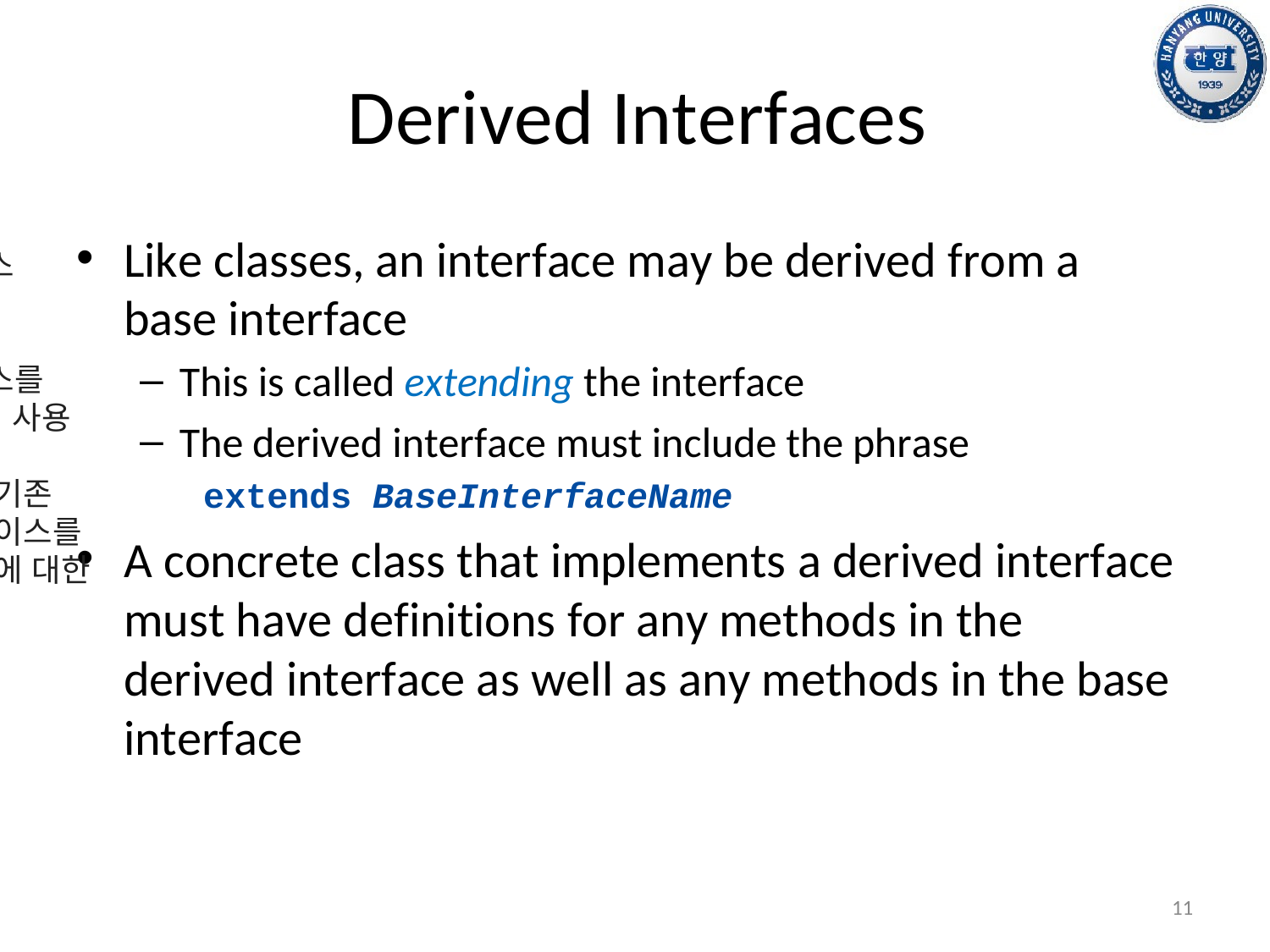

# Derived Interfaces
Like classes, an interface may be derived from a base interface

This is called extending the interface

The derived interface must include the phrase
extends BaseInterfaceName

A concrete class that implements a derived interface must have definitions for any methods in the derived interface as well as any methods in the base interface
인터페이스도 인터페이스 상속가능

인터페이스가 인터페이스를 상속받을 때는 extends 사용

Derived 인터페이스도 기존 인터페이스 처럼 인터페이스를 구현한 클래스는 메소드에 대한 것을 모두 구현해야함.

11